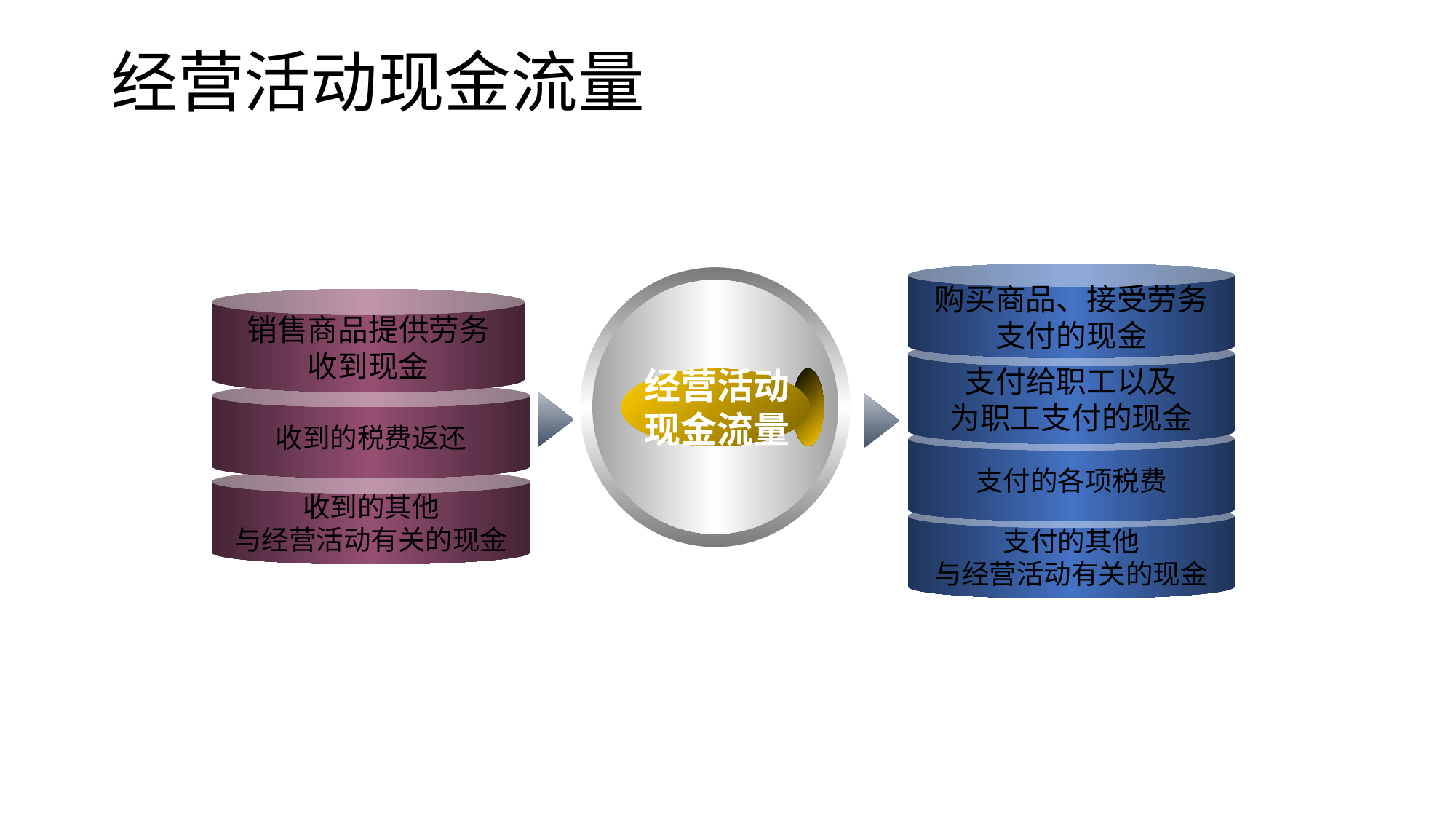

# 经营活动现金流量
购买商品、接受劳务
支付的现金

销售商品提供劳务
收到现金
支付给职工以及
为职工支付的现金
经营活动
现金流量
收到的税费返还
支付的各项税费
收到的其他
与经营活动有关的现金
支付的其他
与经营活动有关的现金
2023/3/30
27